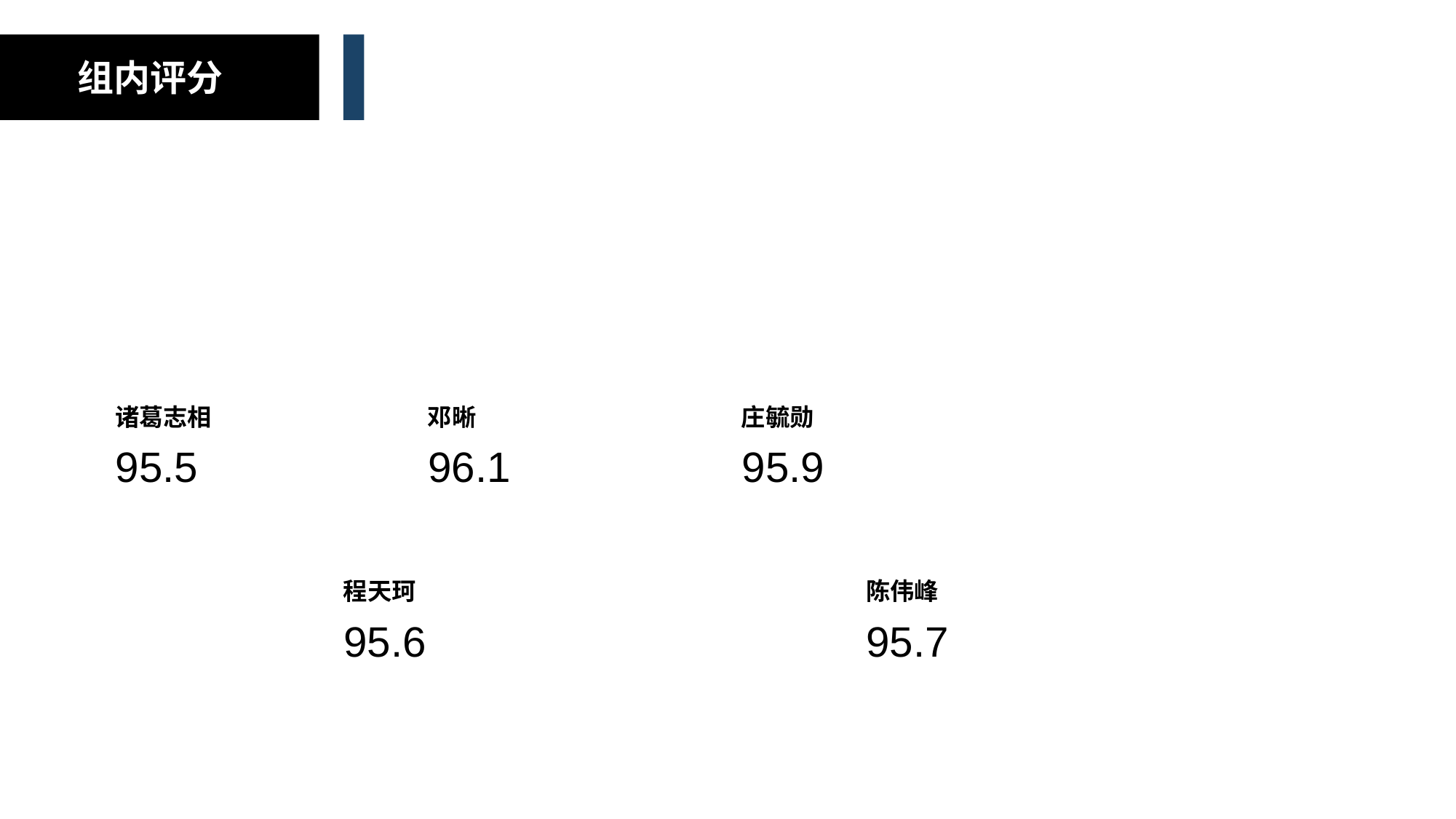

组内评分
邓晰
96.1
庄毓勋
95.9
诸葛志相
95.5
陈伟峰
95.7
程天珂
95.6